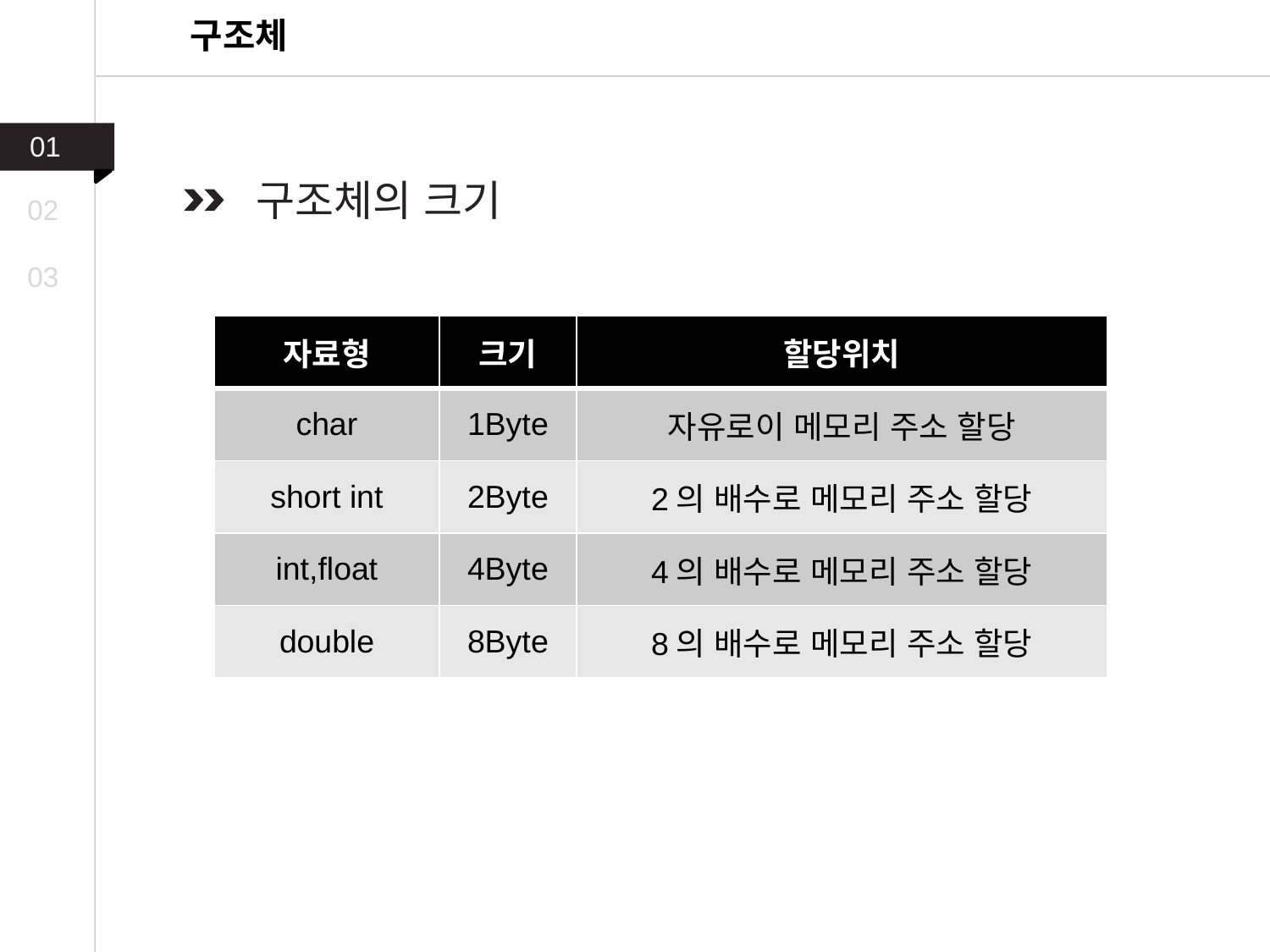

구조체
01

 구조체의 크기

02

03
| 자료형 | 크기 | 할당위치 |
| --- | --- | --- |
| char | 1Byte | 자유로이 메모리 주소 할당 |
| short int | 2Byte | 2의 배수로 메모리 주소 할당 |
| int,float | 4Byte | 4의 배수로 메모리 주소 할당 |
| double | 8Byte | 8의 배수로 메모리 주소 할당 |